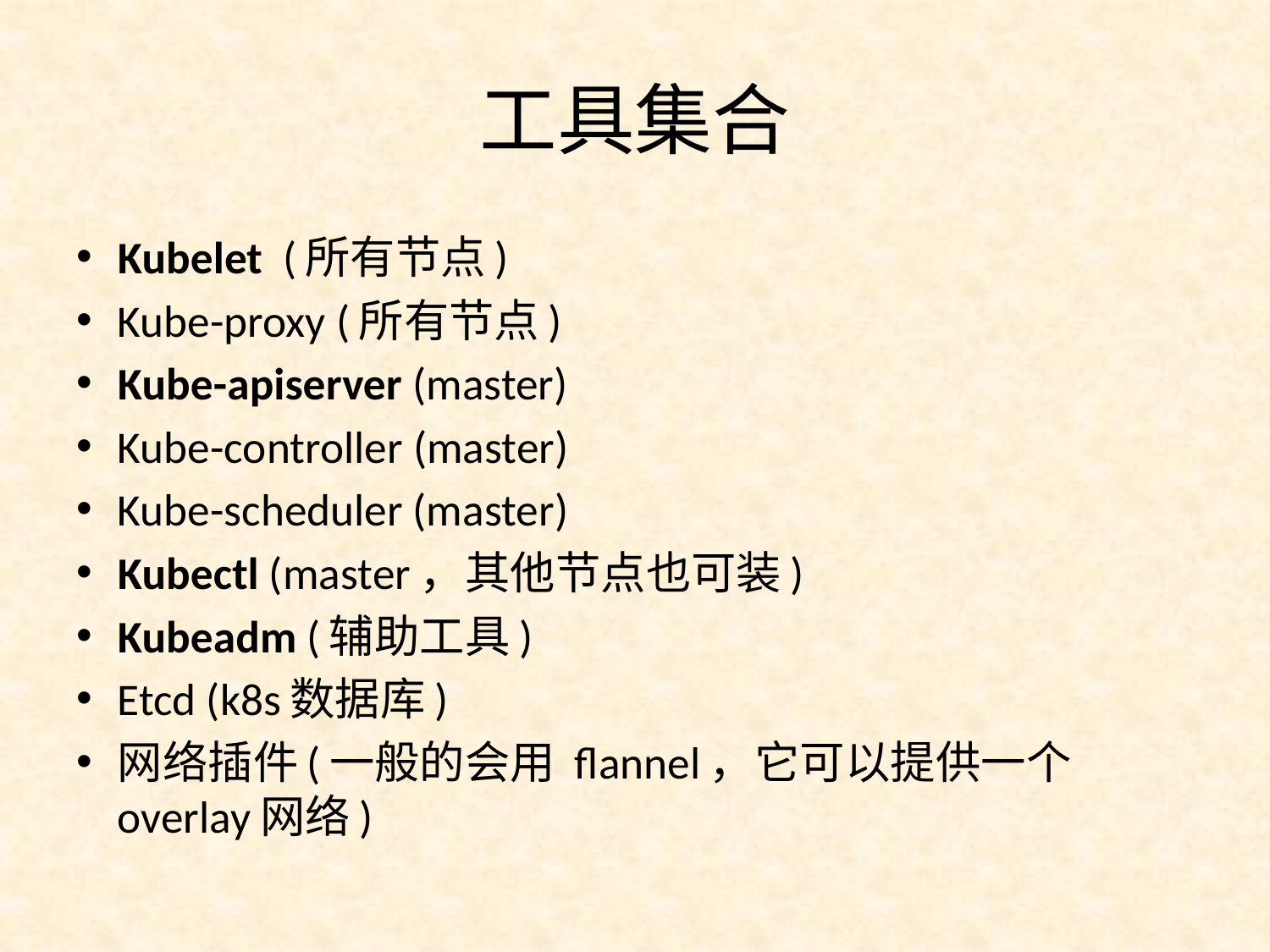

# 工具集合
Kubelet  (所有节点)
Kube-proxy (所有节点)
Kube-apiserver (master)
Kube-controller (master)
Kube-scheduler (master)
Kubectl (master，其他节点也可装)
Kubeadm (辅助工具)
Etcd (k8s数据库)
网络插件(一般的会用 flannel，它可以提供一个overlay网络)